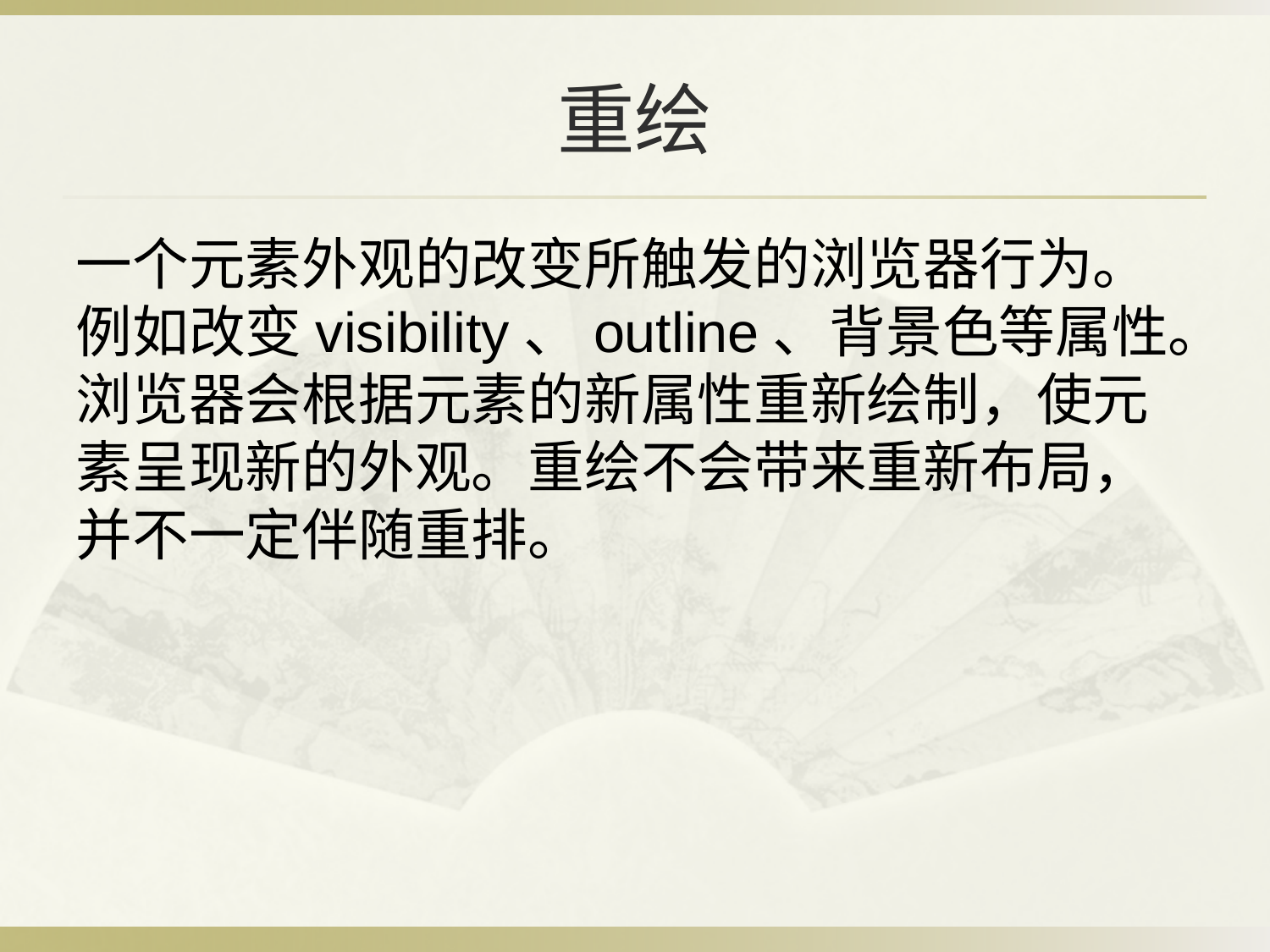

# 重绘
一个元素外观的改变所触发的浏览器行为。例如改变visibility、outline、背景色等属性。浏览器会根据元素的新属性重新绘制，使元素呈现新的外观。重绘不会带来重新布局，并不一定伴随重排。